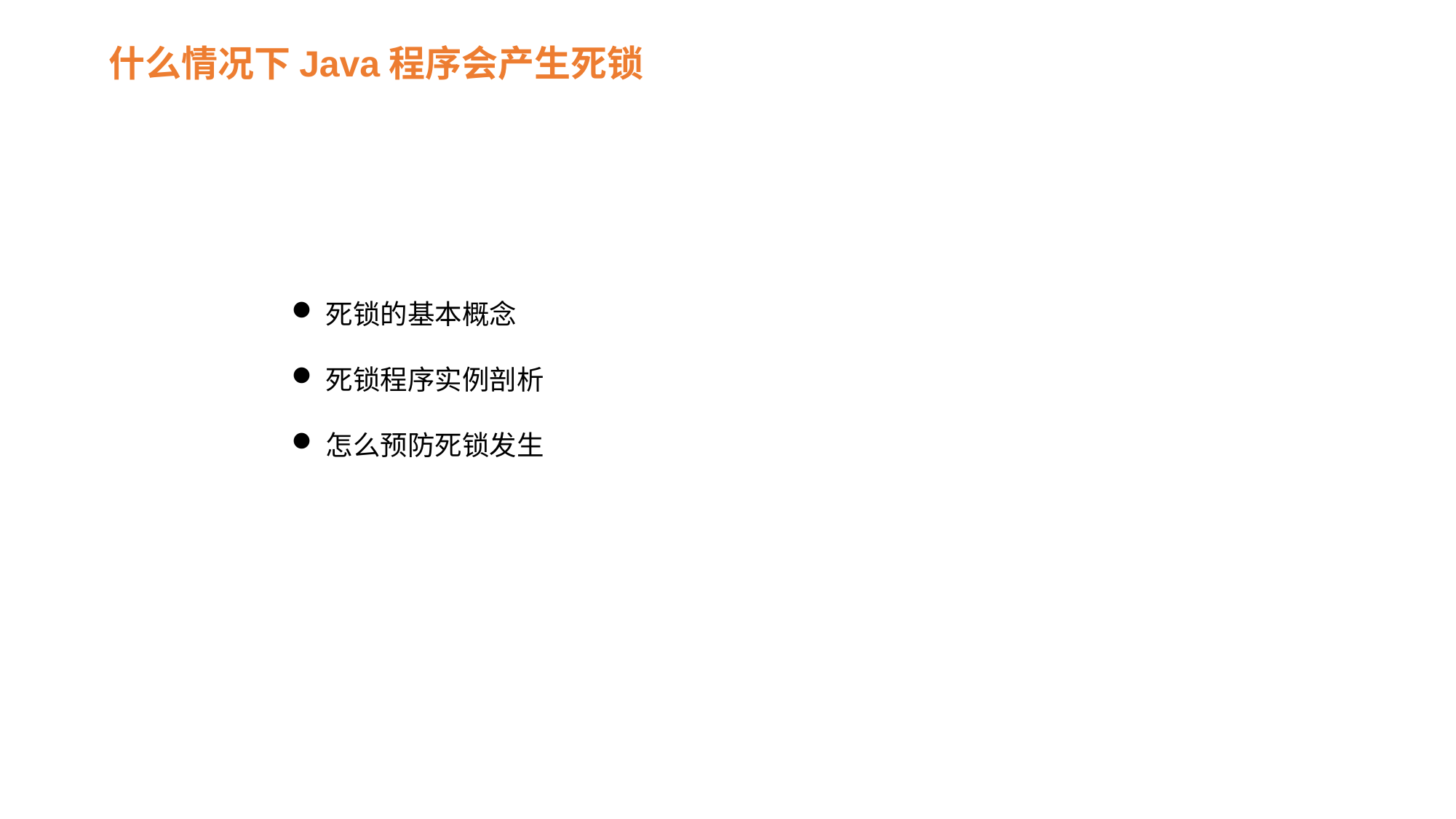

什么情况下Java程序会产生死锁
死锁的基本概念

死锁程序实例剖析

怎么预防死锁发生